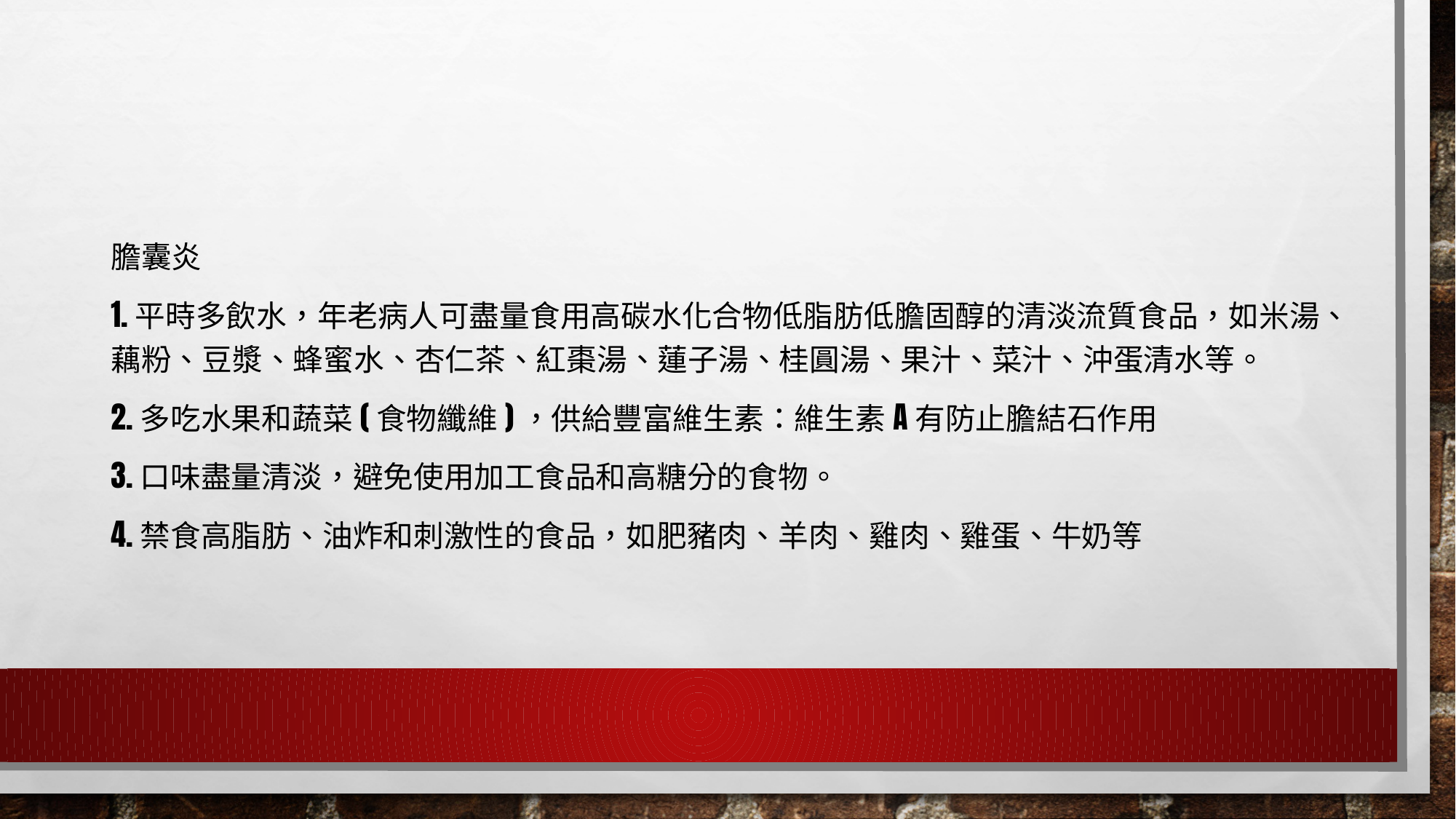

膽囊炎
1.平時多飲水，年老病人可盡量食用高碳水化合物低脂肪低膽固醇的清淡流質食品，如米湯、藕粉、豆漿、蜂蜜水、杏仁茶、紅棗湯、蓮子湯、桂圓湯、果汁、菜汁、沖蛋清水等。
2.多吃水果和蔬菜(食物纖維)，供給豐富維生素：維生素A有防止膽結石作用
3.口味盡量清淡，避免使用加工食品和高糖分的食物。
4.禁食高脂肪、油炸和刺激性的食品，如肥豬肉、羊肉、雞肉、雞蛋、牛奶等